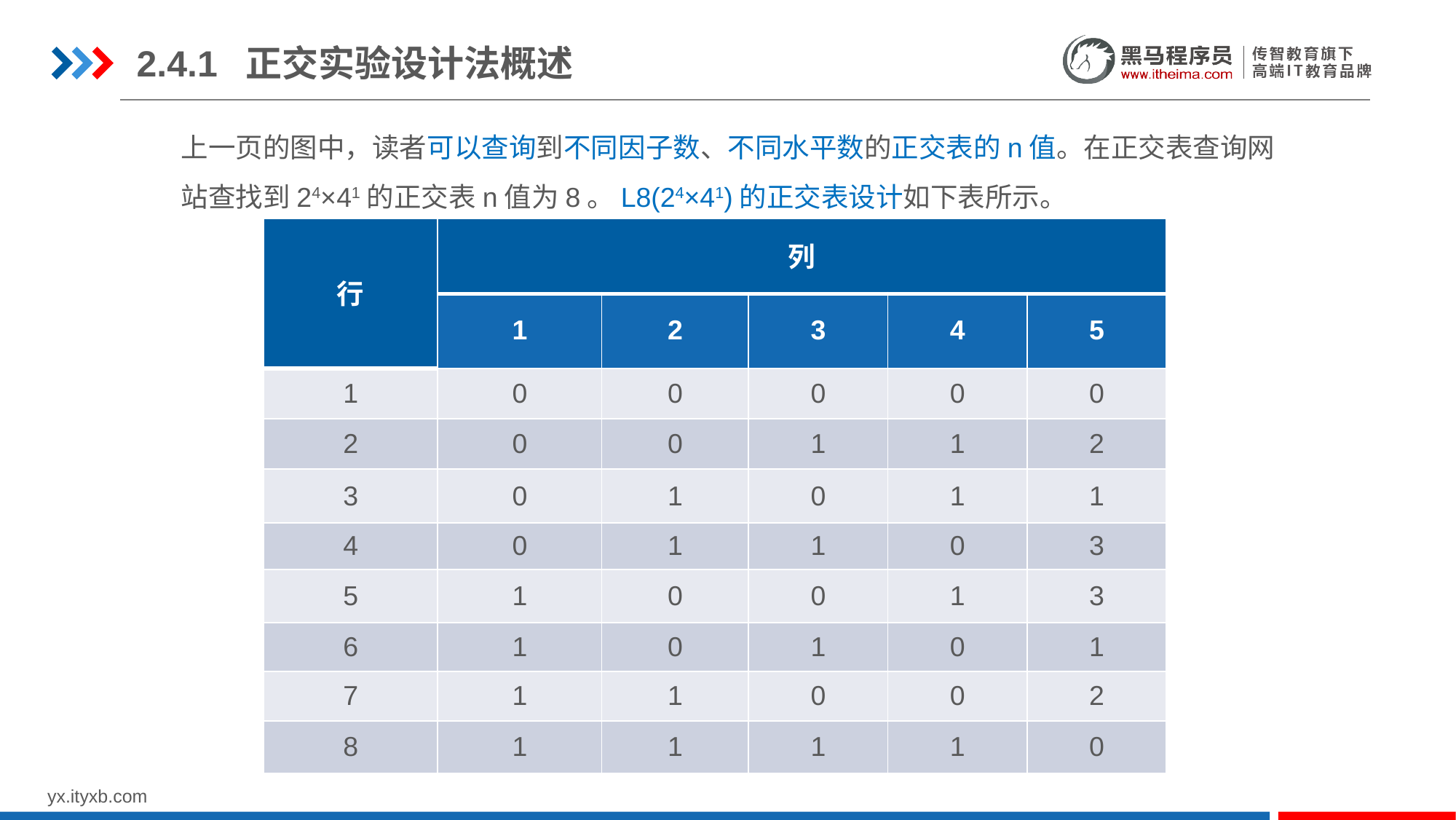

2.4.1	正交实验设计法概述
上一页的图中，读者可以查询到不同因子数、不同水平数的正交表的n值。在正交表查询网站查找到24×41的正交表n值为8。L8(24×41)的正交表设计如下表所示。
| 行 | 列 |  |  |  |  |
| --- | --- | --- | --- | --- | --- |
|  | 1 | 2 | 3 | 4 | 5 |
| 1 | 0 | 0 | 0 | 0 | 0 |
| 2 | 0 | 0 | 1 | 1 | 2 |
| 3 | 0 | 1 | 0 | 1 | 1 |
| 4 | 0 | 1 | 1 | 0 | 3 |
| 5 | 1 | 0 | 0 | 1 | 3 |
| 6 | 1 | 0 | 1 | 0 | 1 |
| 7 | 1 | 1 | 0 | 0 | 2 |
| 8 | 1 | 1 | 1 | 1 | 0 |